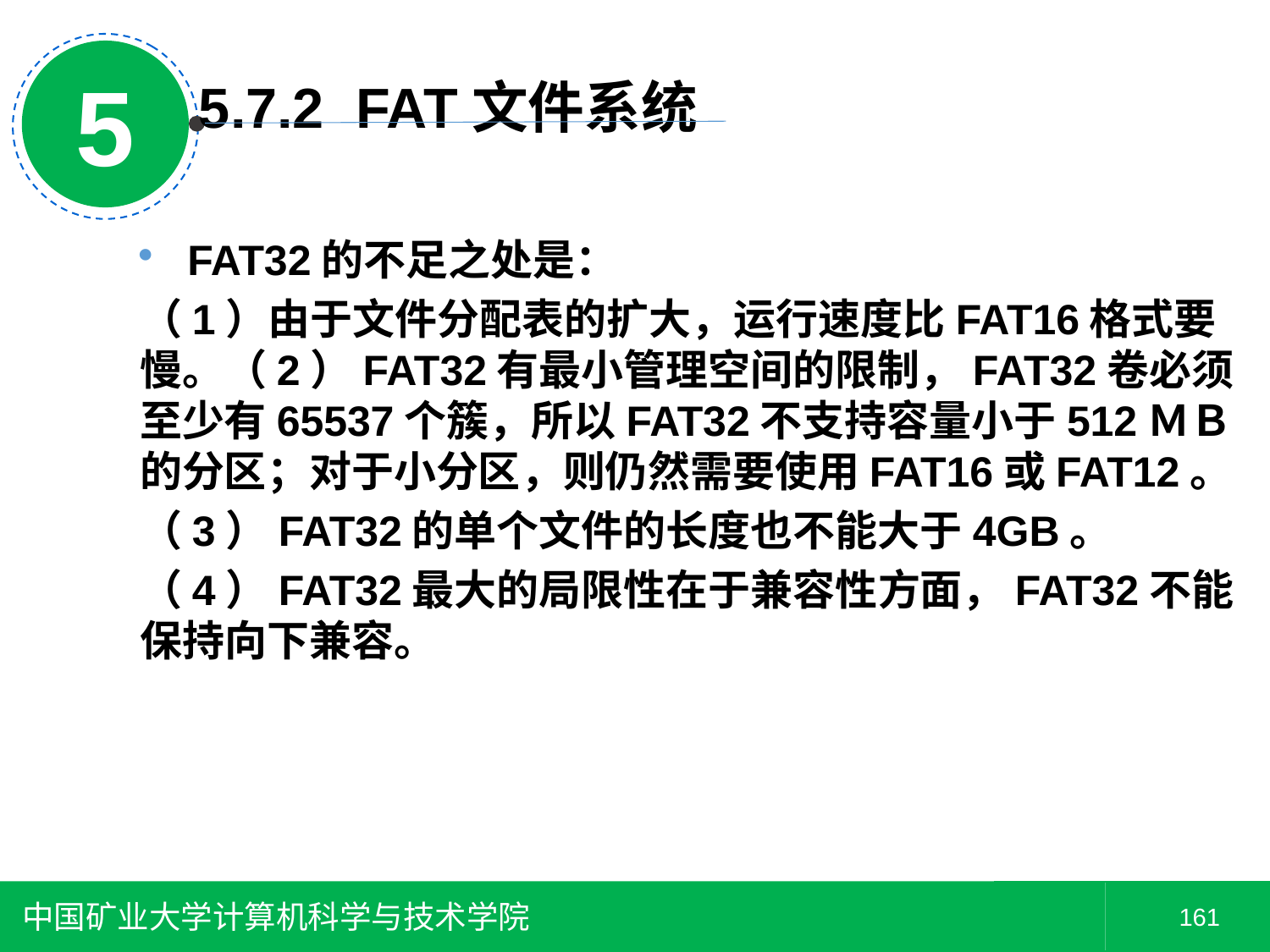

5
5.7.2  FAT文件系统

FAT32的不足之处是：
（1）由于文件分配表的扩大，运行速度比FAT16格式要慢。（2）FAT32有最小管理空间的限制，FAT32卷必须至少有65537个簇，所以FAT32不支持容量小于512ＭＢ的分区；对于小分区，则仍然需要使用FAT16或FAT12。
（3）FAT32的单个文件的长度也不能大于4GB。
（4）FAT32最大的局限性在于兼容性方面，FAT32不能保持向下兼容。